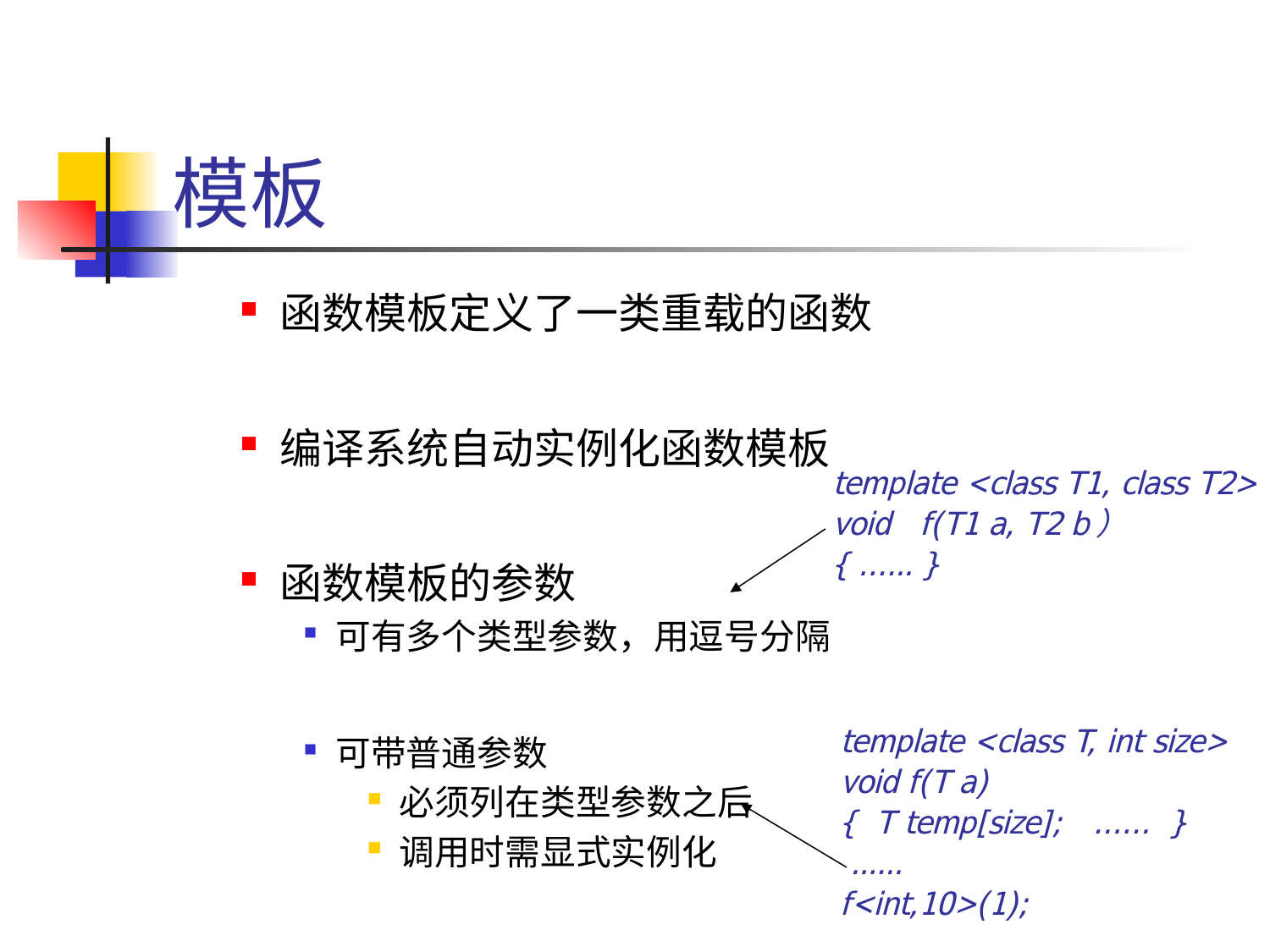

# 模板
函数模板定义了一类重载的函数

编译系统自动实例化函数模板

函数模板的参数
可有多个类型参数，用逗号分隔

可带普通参数
必须列在类型参数之后
调用时需显式实例化
template <class T1, class T2>
void   f(T1 a, T2 b）
{ ...… }

template <class T, int size>
void f(T a)
{  T temp[size];   ......  }
 ……
f<int,10>(1);